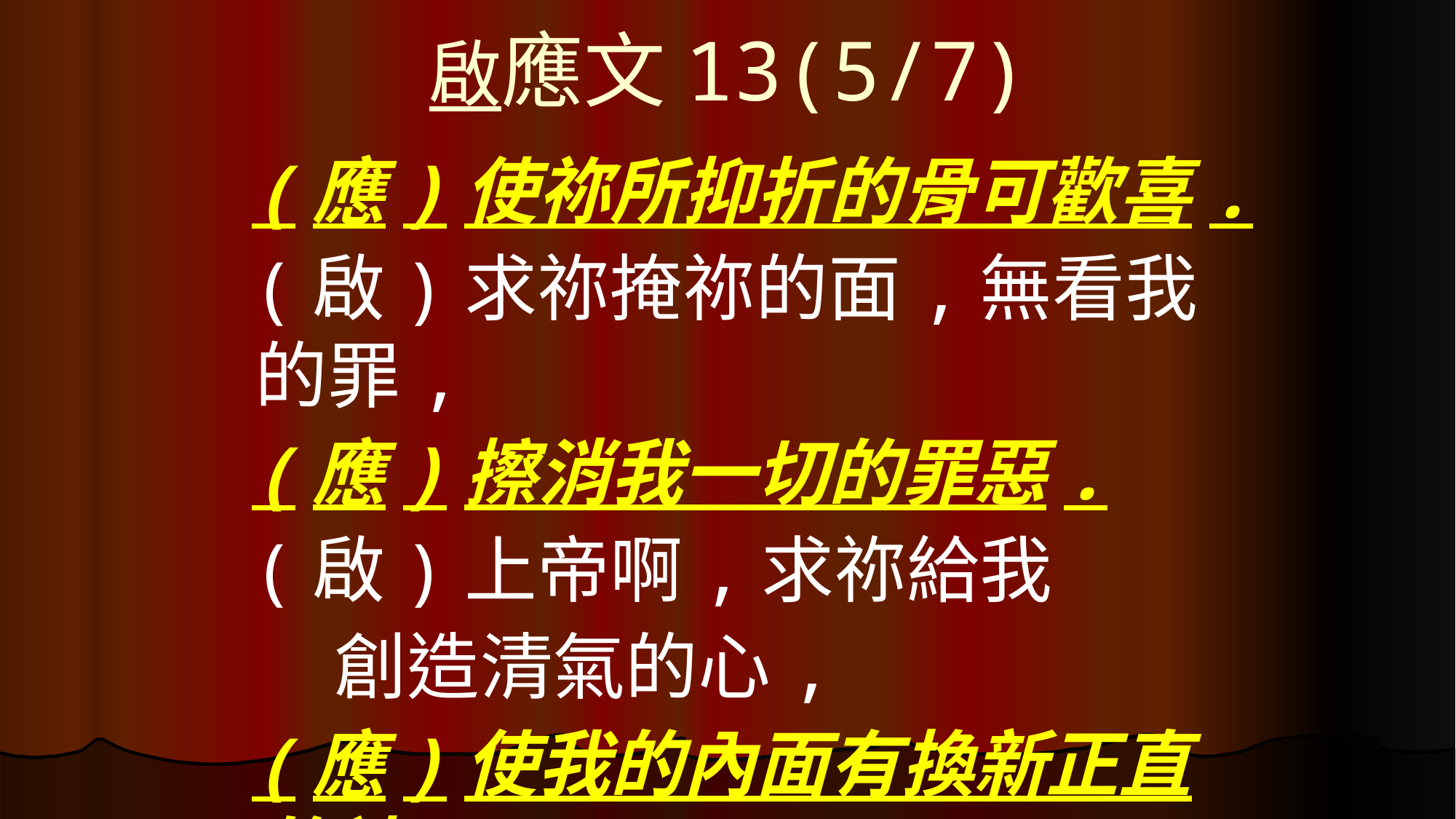

# 啟應文13(5/7)
(應)使祢所抑折的骨可歡喜.
(啟)求祢掩祢的面,無看我的罪,
(應)擦消我一切的罪惡.
(啟)上帝啊,求祢給我
    創造清氣的心,
(應)使我的內面有換新正直的神.